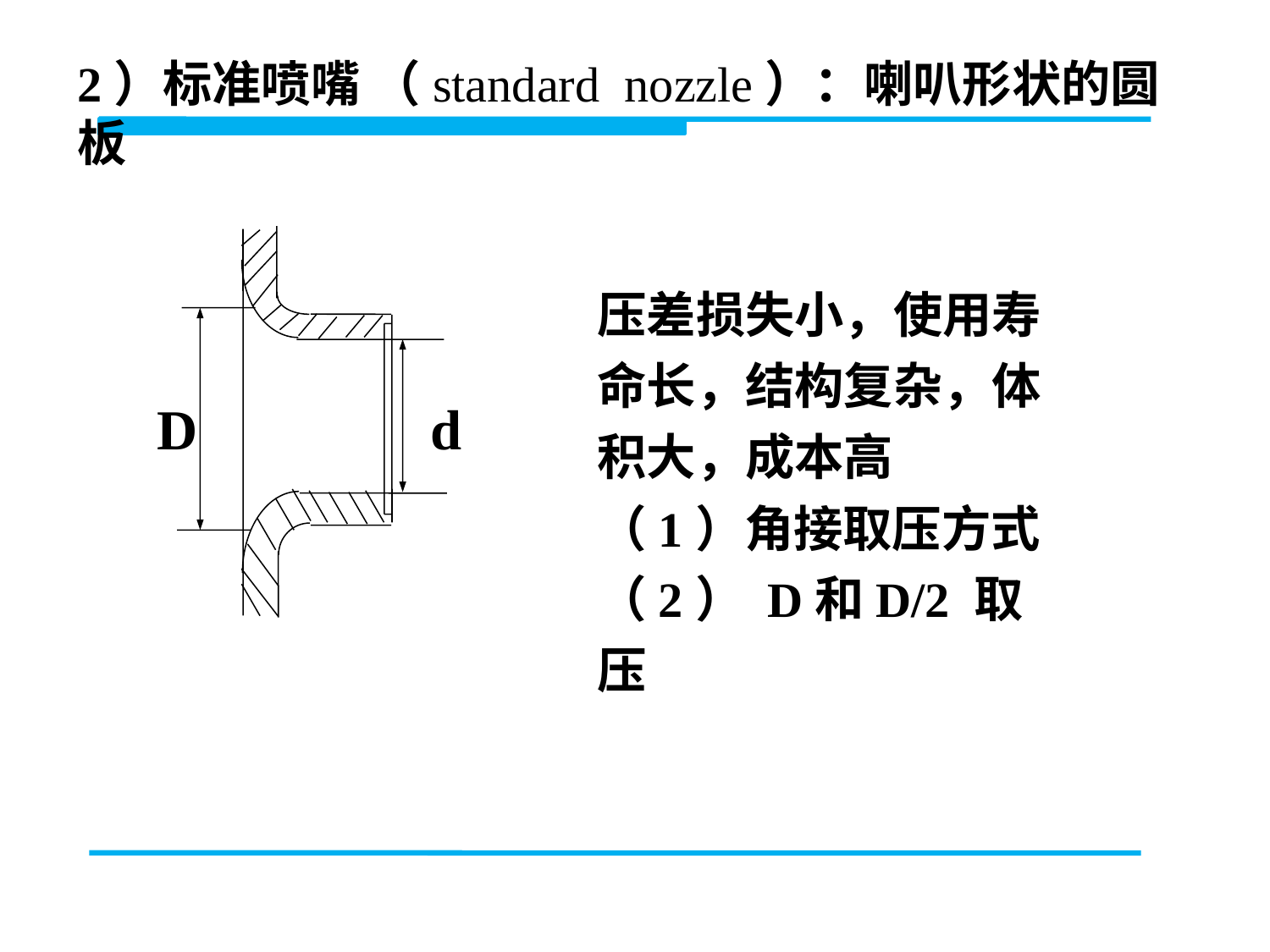

2）标准喷嘴 （standard  nozzle）：喇叭形状的圆板

D
d

压差损失小，使用寿命长，结构复杂，体积大，成本高
（1）角接取压方式
（2） D和D/2 取压